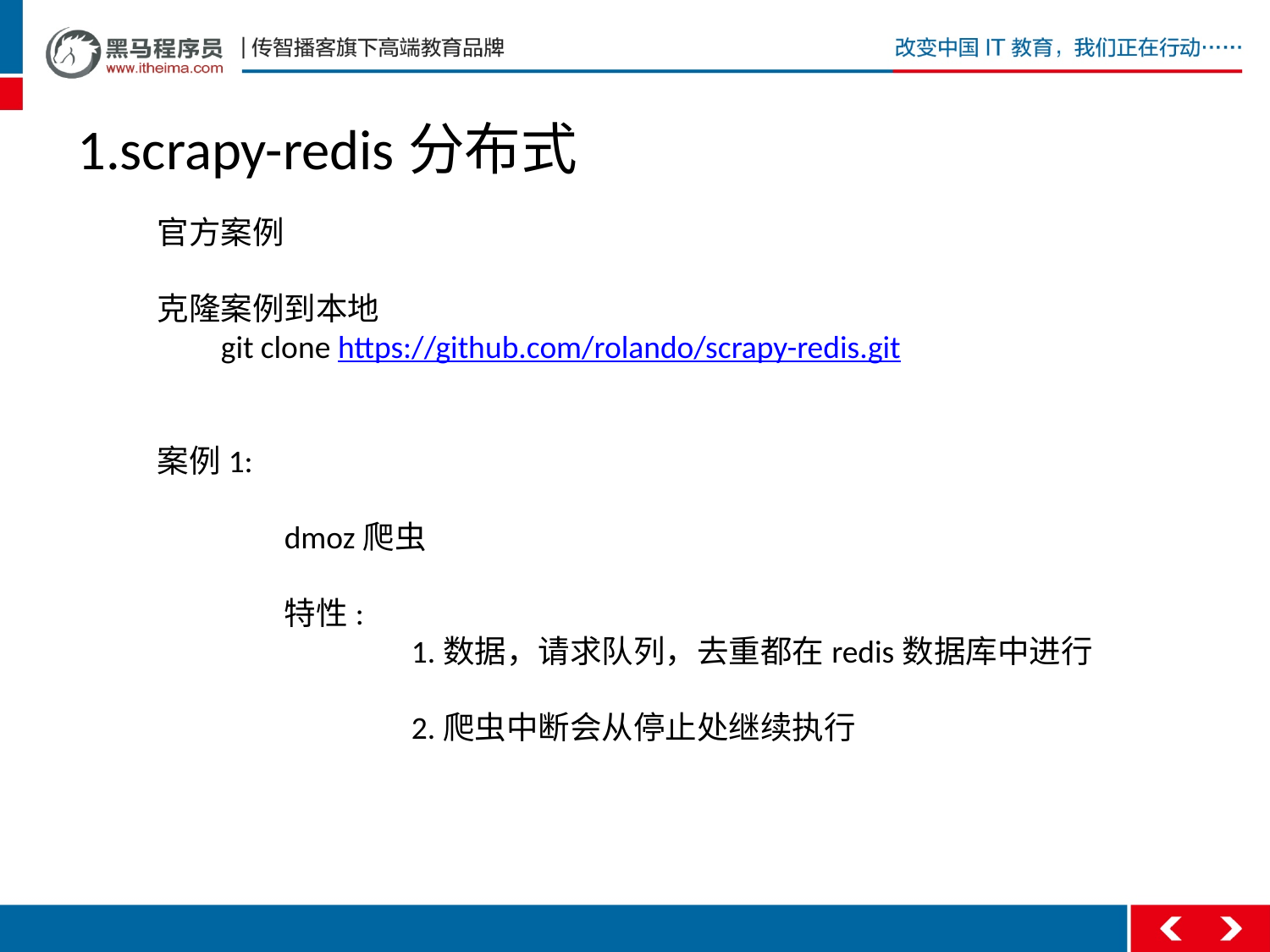

1.scrapy-redis分布式
官方案例

克隆案例到本地
git clone https://github.com/rolando/scrapy-redis.git

案例1:

	dmoz爬虫

	特性:
		1.数据，请求队列，去重都在redis数据库中进行

		2.爬虫中断会从停止处继续执行